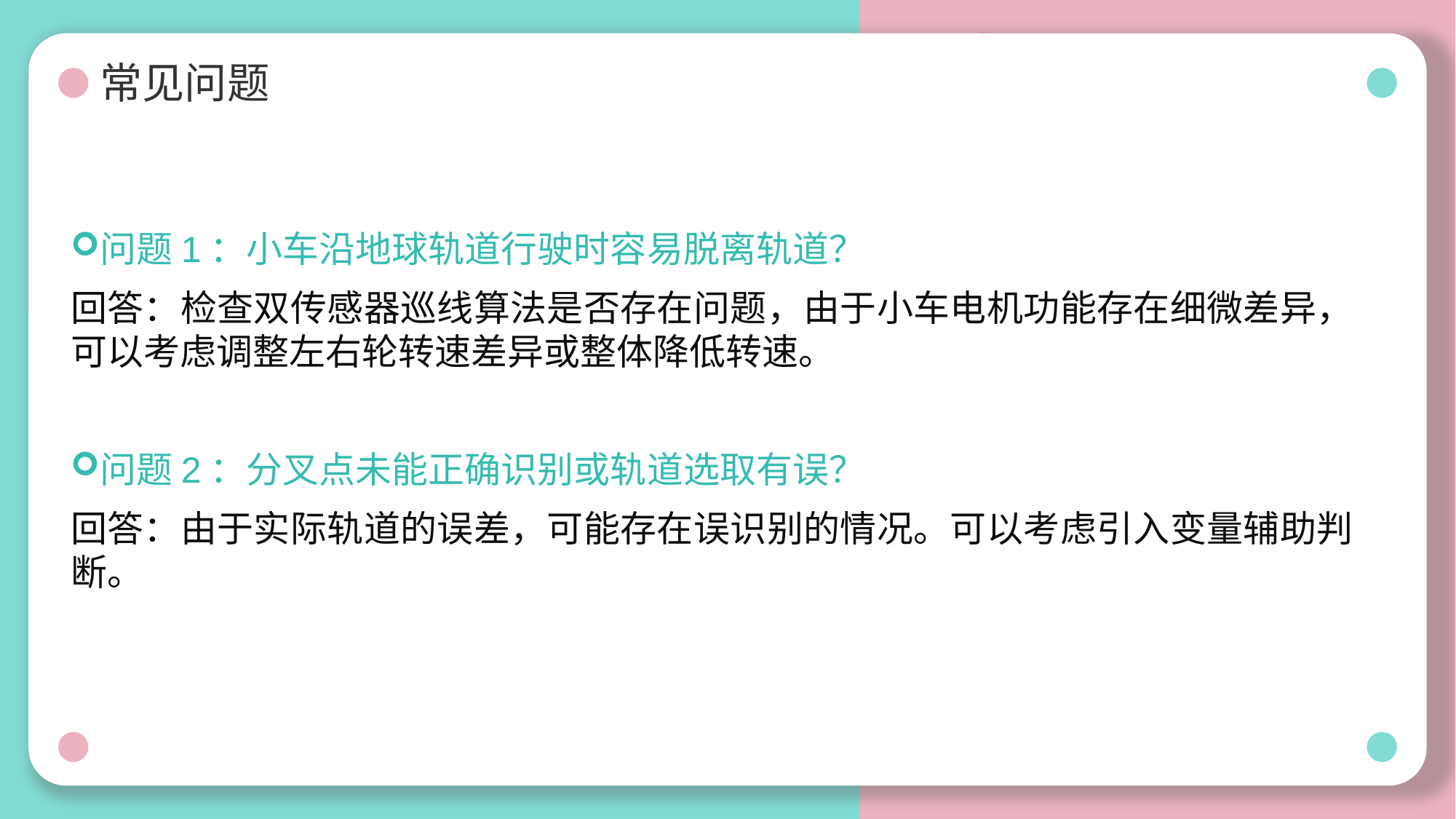

# 常见问题
问题1：小车沿地球轨道行驶时容易脱离轨道？
回答：检查双传感器巡线算法是否存在问题，由于小车电机功能存在细微差异，可以考虑调整左右轮转速差异或整体降低转速。

问题2：分叉点未能正确识别或轨道选取有误？
回答：由于实际轨道的误差，可能存在误识别的情况。可以考虑引入变量辅助判断。